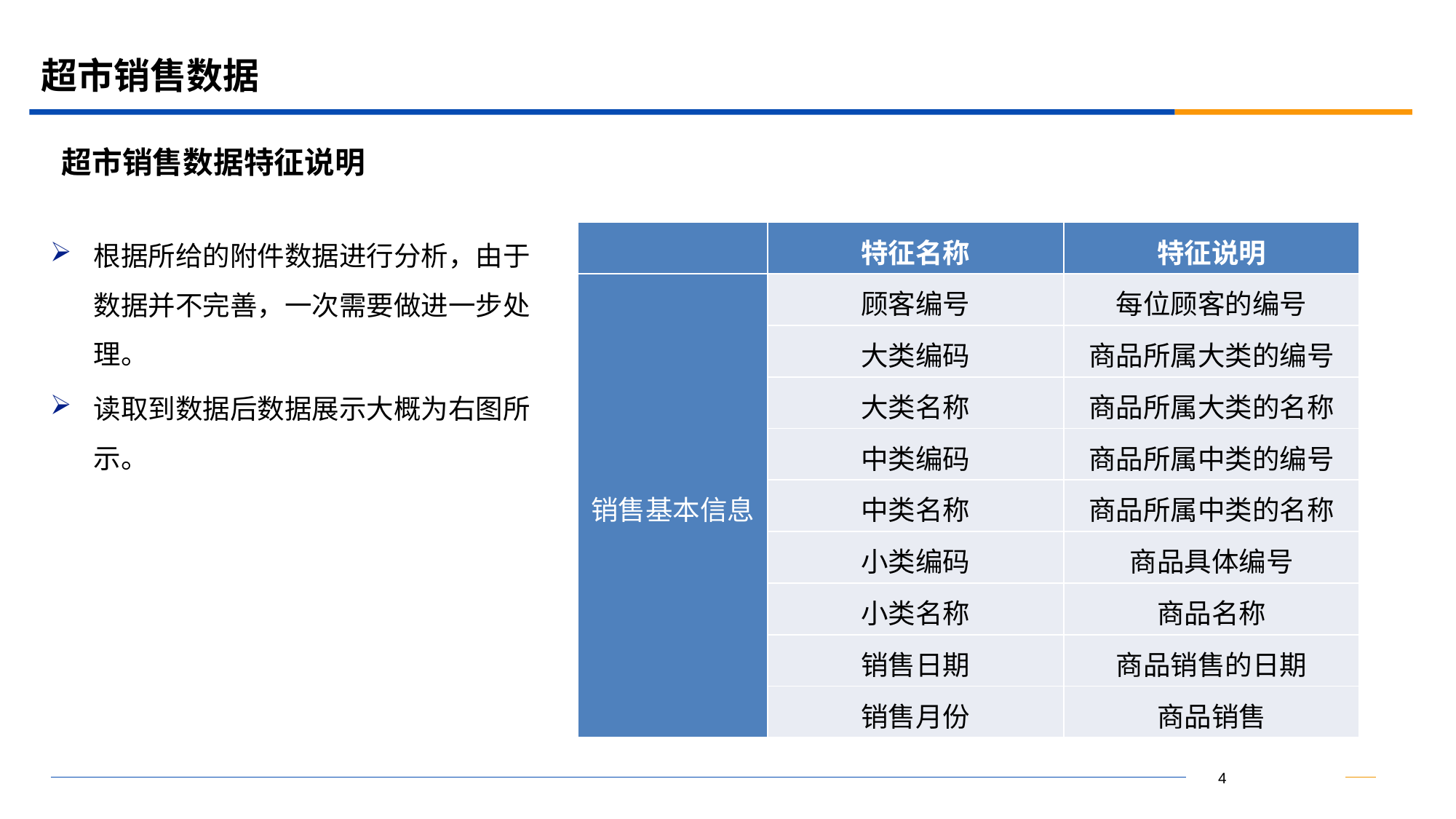

# 超市销售数据
超市销售数据特征说明
根据所给的附件数据进行分析，由于数据并不完善，一次需要做进一步处理。
读取到数据后数据展示大概为右图所示。

|  | 特征名称 | 特征说明 |
| --- | --- | --- |
| 销售基本信息 | 顾客编号 | 每位顾客的编号 |
|  | 大类编码 | 商品所属大类的编号 |
|  | 大类名称 | 商品所属大类的名称 |
|  | 中类编码 | 商品所属中类的编号 |
|  | 中类名称 | 商品所属中类的名称 |
|  | 小类编码 | 商品具体编号 |
|  | 小类名称 | 商品名称 |
|  | 销售日期 | 商品销售的日期 |
|  | 销售月份 | 商品销售 |